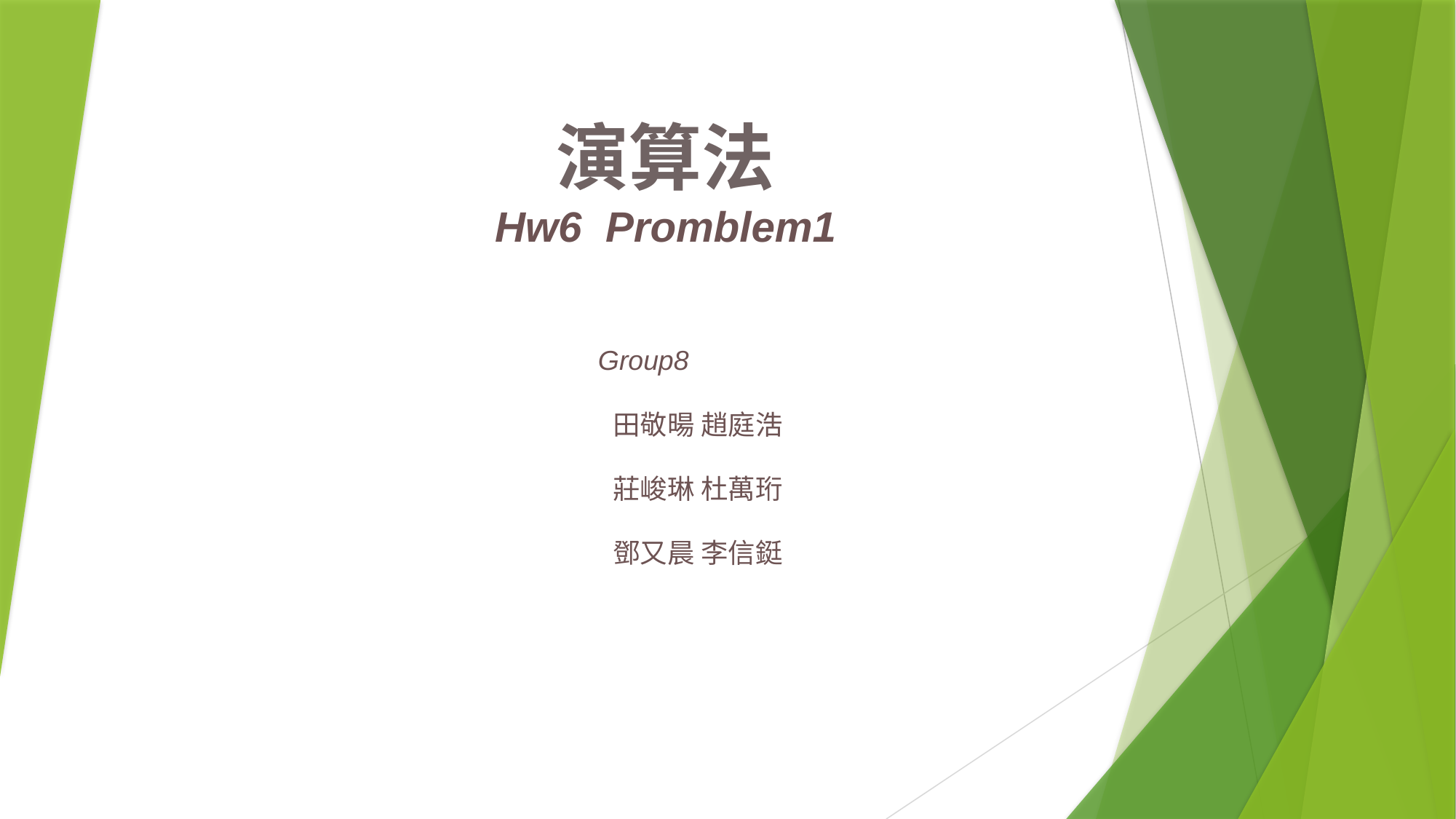

# 演算法 Hw6  Promblem1
Group8
	田敬暘 趙庭浩
	莊峻琳 杜萬珩
	鄧又晨 李信鋌